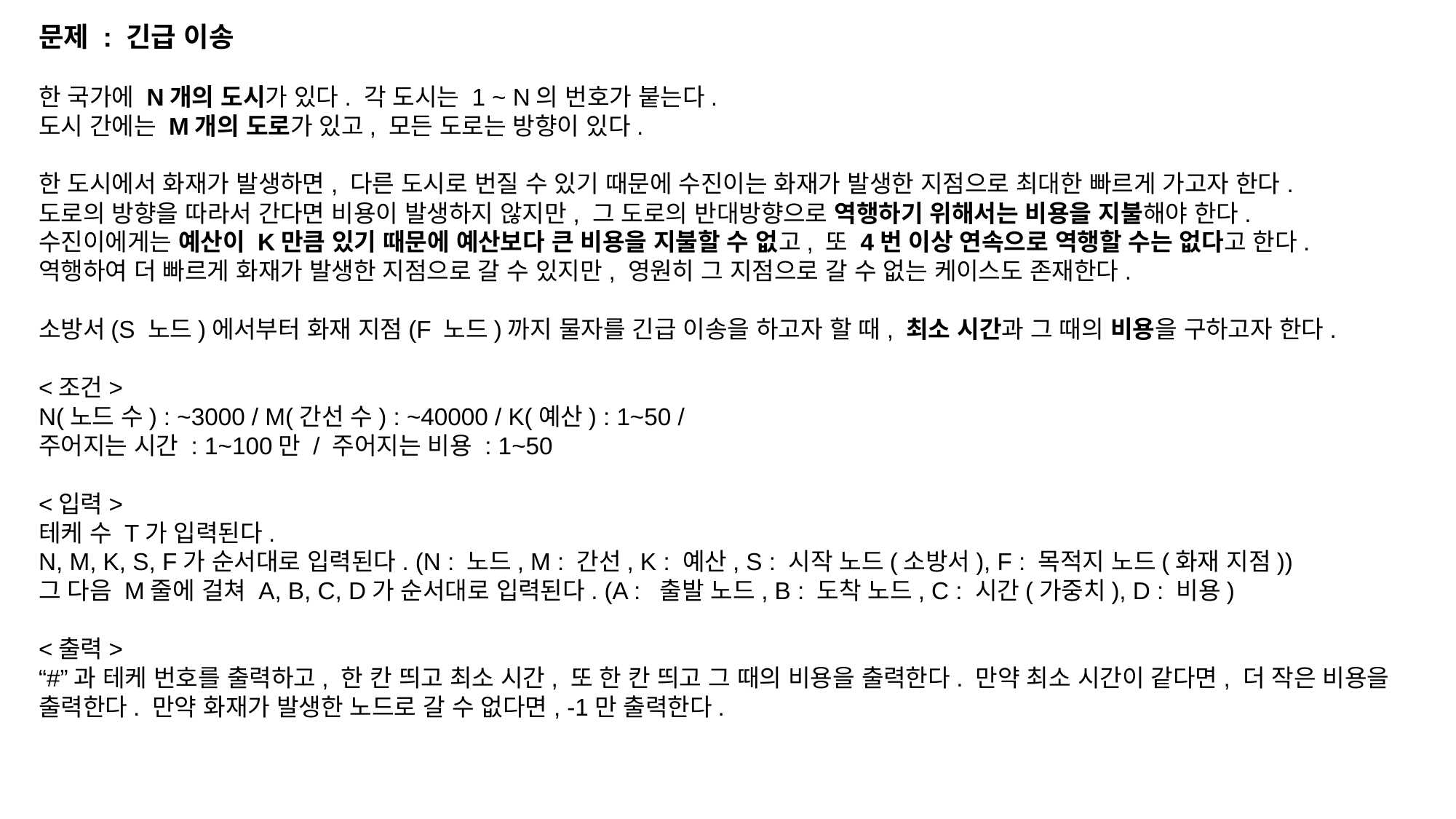

문제 : 긴급 이송

한 국가에 N개의 도시가 있다. 각 도시는 1 ~ N의 번호가 붙는다.
도시 간에는 M개의 도로가 있고, 모든 도로는 방향이 있다.

한 도시에서 화재가 발생하면, 다른 도시로 번질 수 있기 때문에 수진이는 화재가 발생한 지점으로 최대한 빠르게 가고자 한다.
도로의 방향을 따라서 간다면 비용이 발생하지 않지만, 그 도로의 반대방향으로 역행하기 위해서는 비용을 지불해야 한다.
수진이에게는 예산이 K만큼 있기 때문에 예산보다 큰 비용을 지불할 수 없고, 또 4번 이상 연속으로 역행할 수는 없다고 한다.
역행하여 더 빠르게 화재가 발생한 지점으로 갈 수 있지만, 영원히 그 지점으로 갈 수 없는 케이스도 존재한다.

소방서(S 노드)에서부터 화재 지점(F 노드)까지 물자를 긴급 이송을 하고자 할 때, 최소 시간과 그 때의 비용을 구하고자 한다.

<조건>
N(노드 수) : ~3000 / M(간선 수) : ~40000 / K(예산) : 1~50 /
주어지는 시간 : 1~100만 / 주어지는 비용 : 1~50

<입력>
테케 수 T가 입력된다.
N, M, K, S, F가 순서대로 입력된다. (N : 노드, M : 간선, K : 예산, S : 시작 노드(소방서), F : 목적지 노드(화재 지점))
그 다음 M줄에 걸쳐 A, B, C, D가 순서대로 입력된다. (A :  출발 노드, B : 도착 노드, C : 시간(가중치), D : 비용)

<출력>
“#”과 테케 번호를 출력하고, 한 칸 띄고 최소 시간, 또 한 칸 띄고 그 때의 비용을 출력한다. 만약 최소 시간이 같다면, 더 작은 비용을 출력한다. 만약 화재가 발생한 노드로 갈 수 없다면, -1만 출력한다.